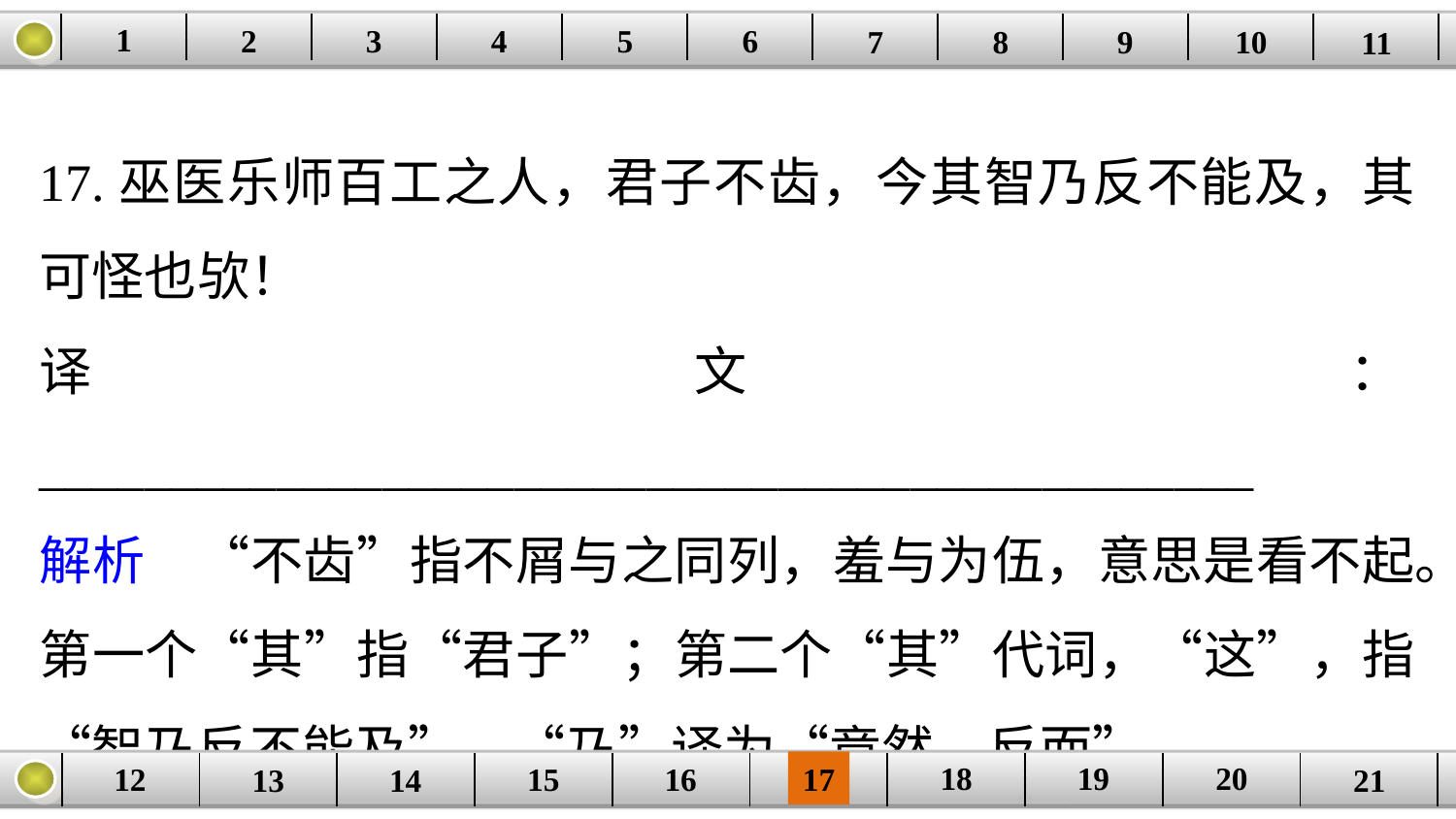

1
2
3
4
|  |  |  |  |  |  |  |  |  |  |  |
| --- | --- | --- | --- | --- | --- | --- | --- | --- | --- | --- |
5
6
7
8
9
10
11

17.巫医乐师百工之人，君子不齿，今其智乃反不能及，其可怪也欤！
译文：______________________________________________
解析　“不齿”指不屑与之同列，羞与为伍，意思是看不起。第一个“其”指“君子”；第二个“其”代词，“这”，指“智乃反不能及”。“乃”译为“竟然、反而”。
20
19

18
17
16
12
15
14
|  |  |  |  |  |  |  |  |  |  |
| --- | --- | --- | --- | --- | --- | --- | --- | --- | --- |
13
21